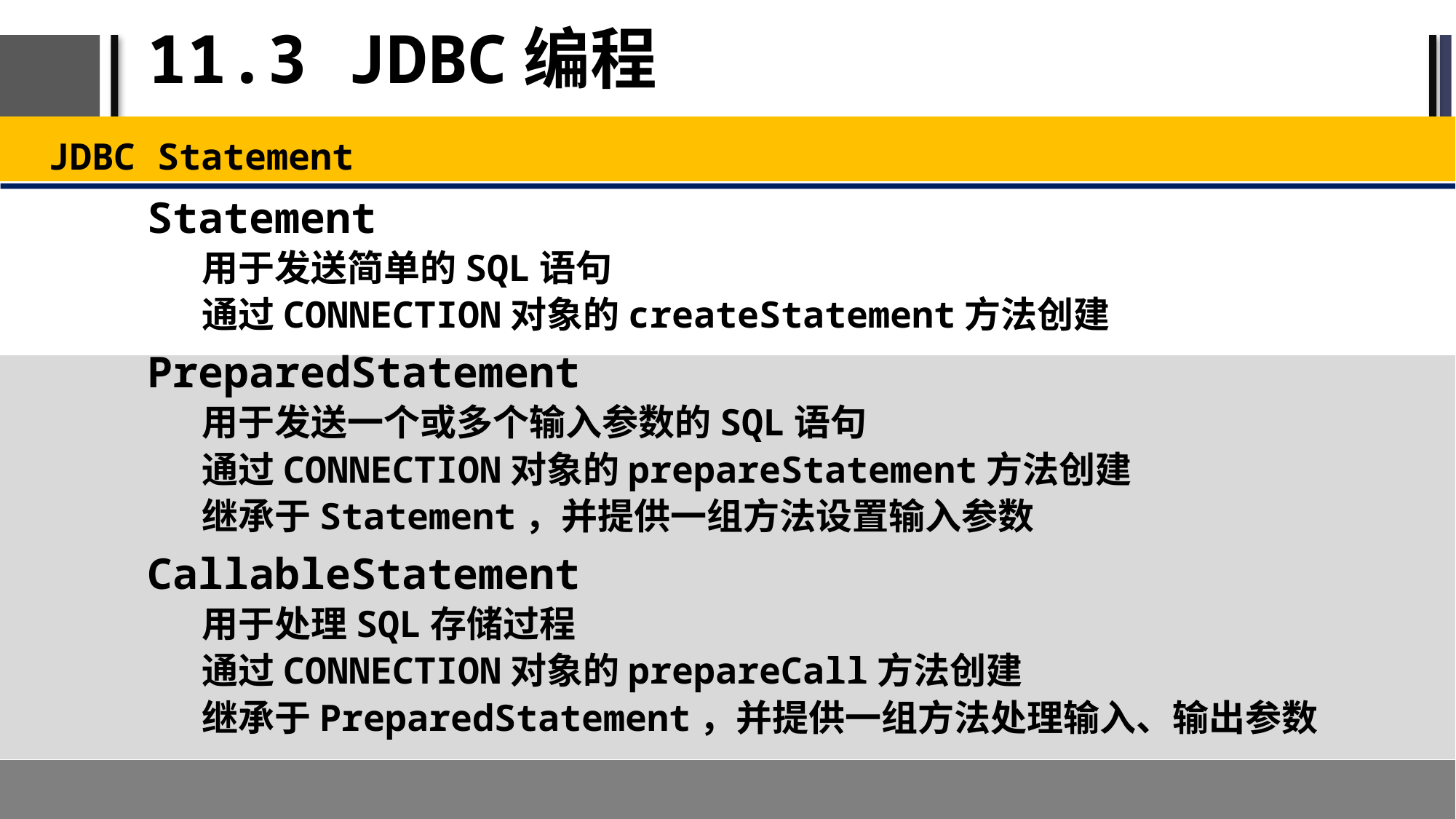

# 11.3 JDBC编程

JDBC Statement

Statement
用于发送简单的SQL语句
通过CONNECTION对象的createStatement方法创建
PreparedStatement
用于发送一个或多个输入参数的SQL语句
通过CONNECTION对象的prepareStatement方法创建
继承于Statement，并提供一组方法设置输入参数
CallableStatement
用于处理SQL存储过程
通过CONNECTION对象的prepareCall方法创建
继承于PreparedStatement，并提供一组方法处理输入、输出参数